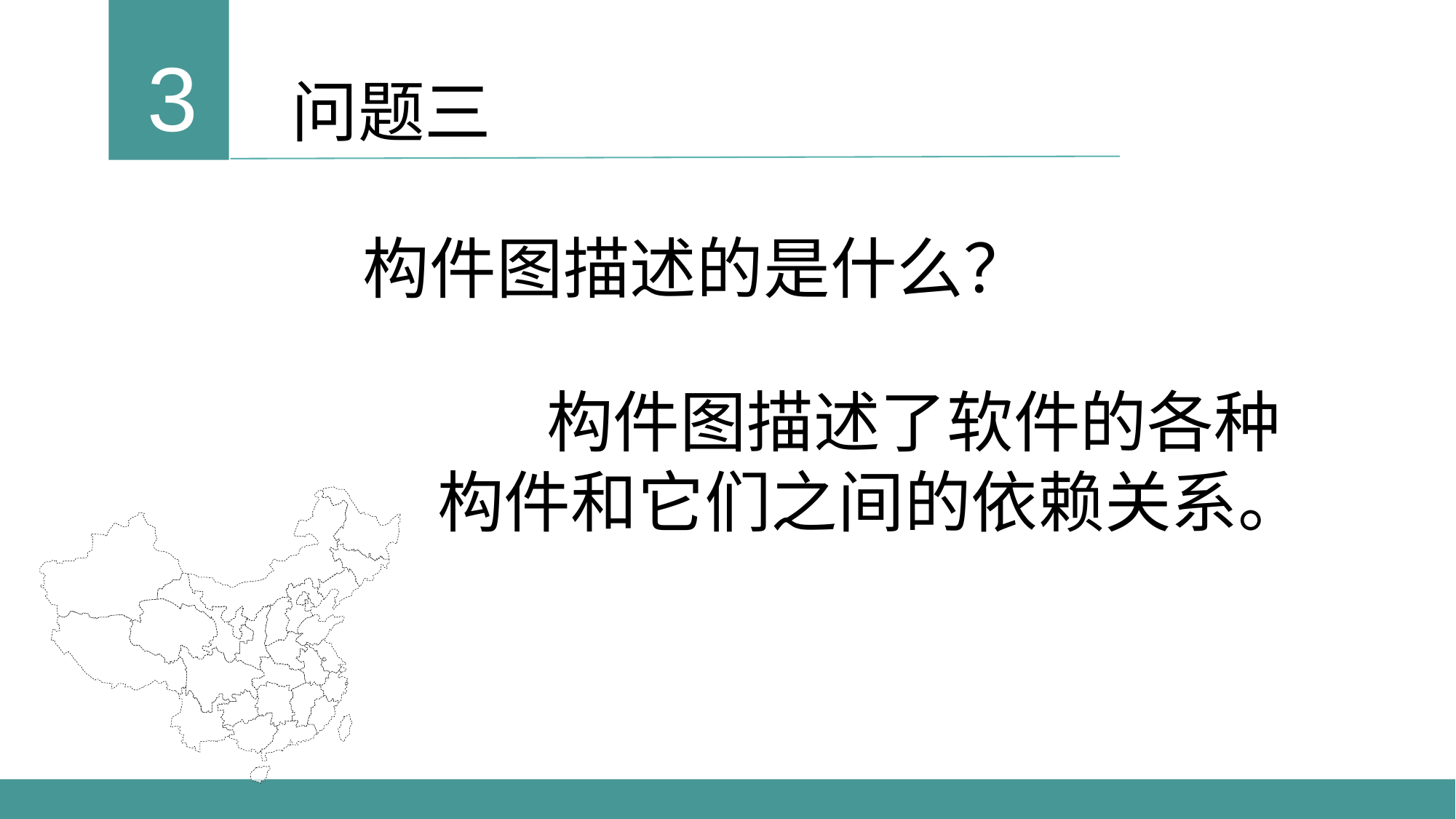

3
问题三

构件图描述的是什么？
	构件图描述了软件的各种构件和它们之间的依赖关系。